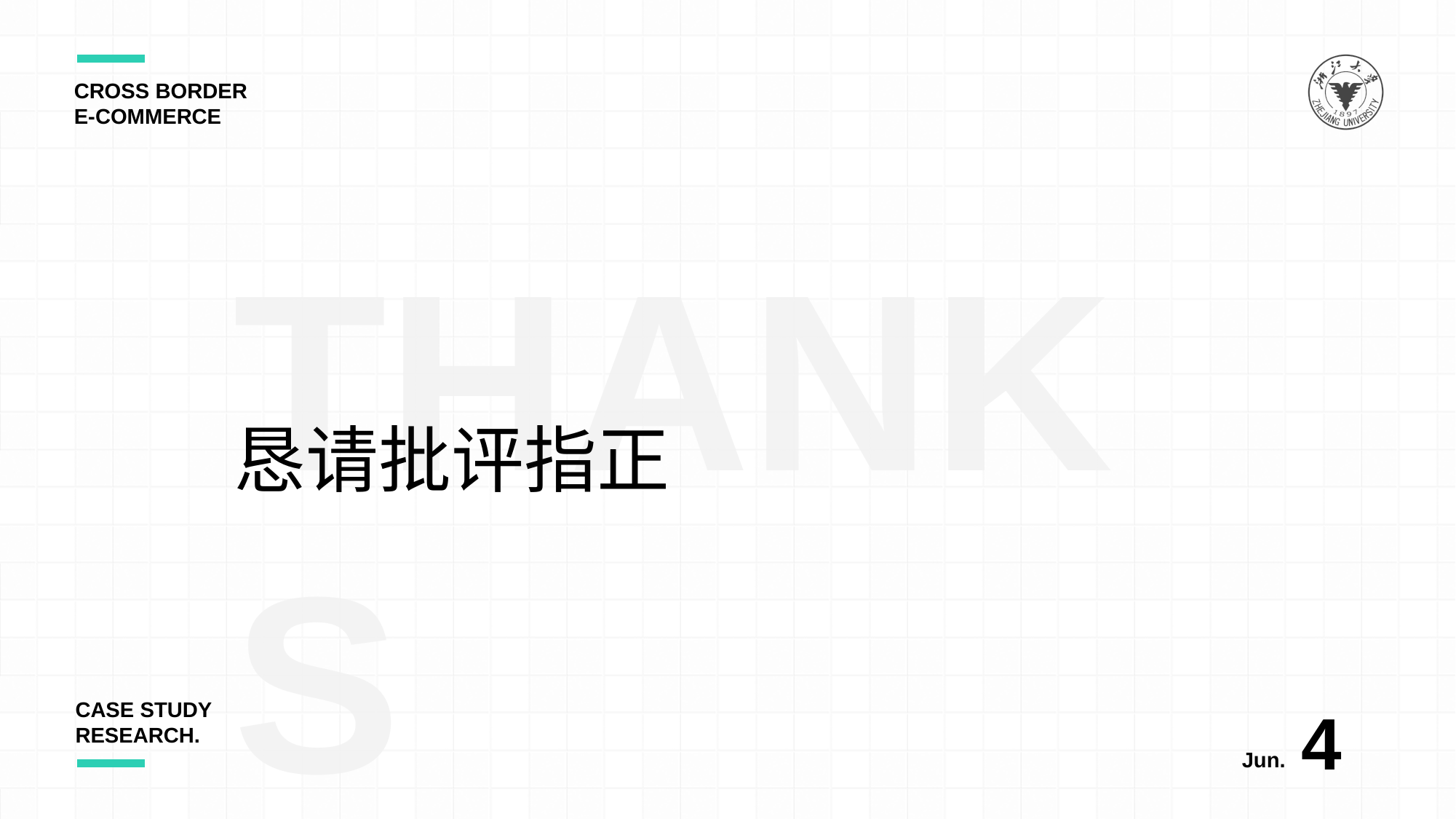

CROSS BORDER
E-COMMERCE
THANKS
恳请批评指正
CASE STUDY
RESEARCH.
4
Jun.